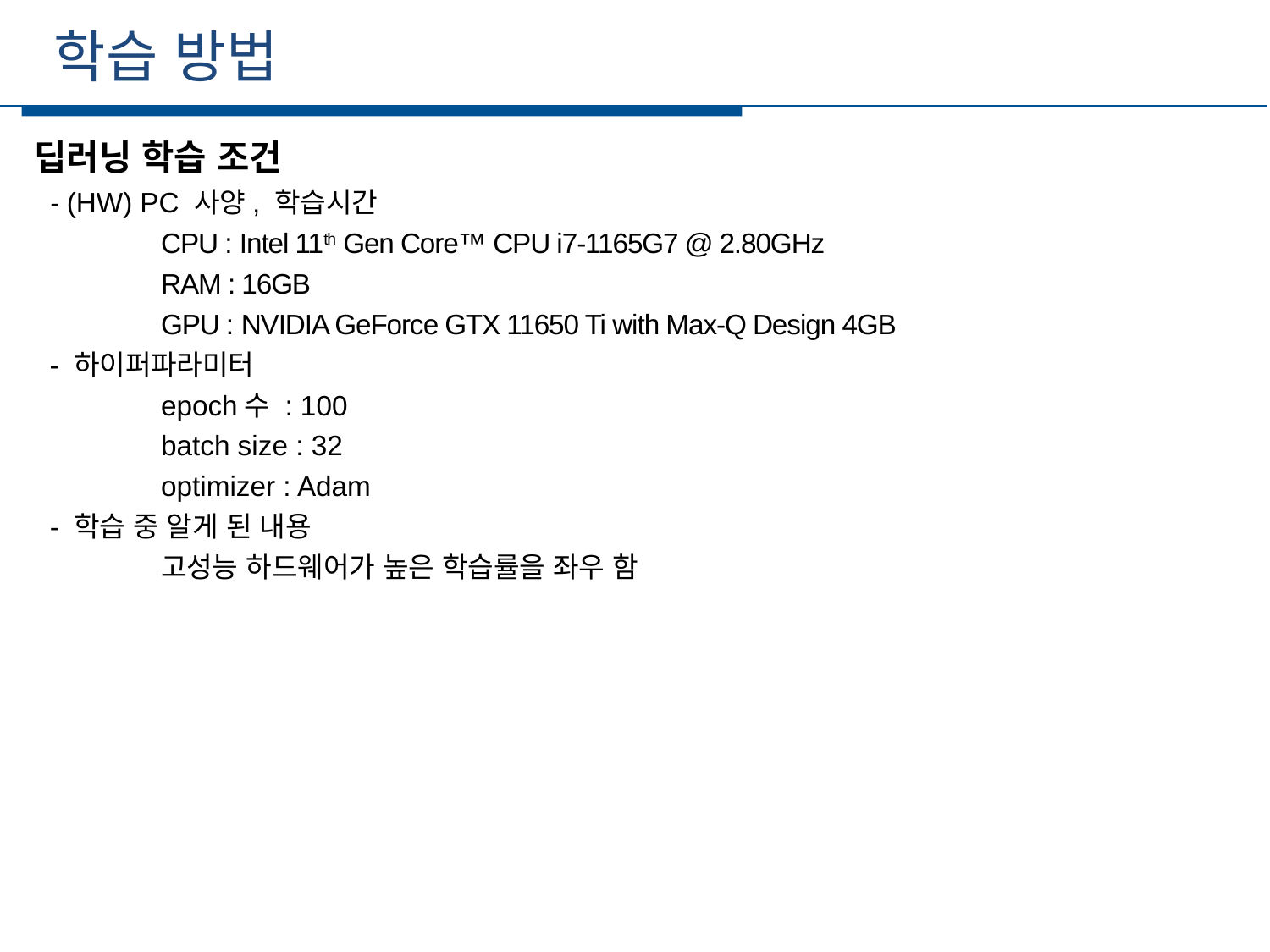

학습 방법
세부일정

딥러닝 학습 조건
  - (HW) PC 사양, 학습시간
 	CPU : Intel 11th Gen Core™ CPU i7-1165G7 @ 2.80GHz
	RAM : 16GB
	GPU : NVIDIA GeForce GTX 11650 Ti with Max-Q Design 4GB
  - 하이퍼파라미터
	epoch수 : 100
	batch size : 32
	optimizer : Adam
  - 학습 중 알게 된 내용
	고성능 하드웨어가 높은 학습률을 좌우 함